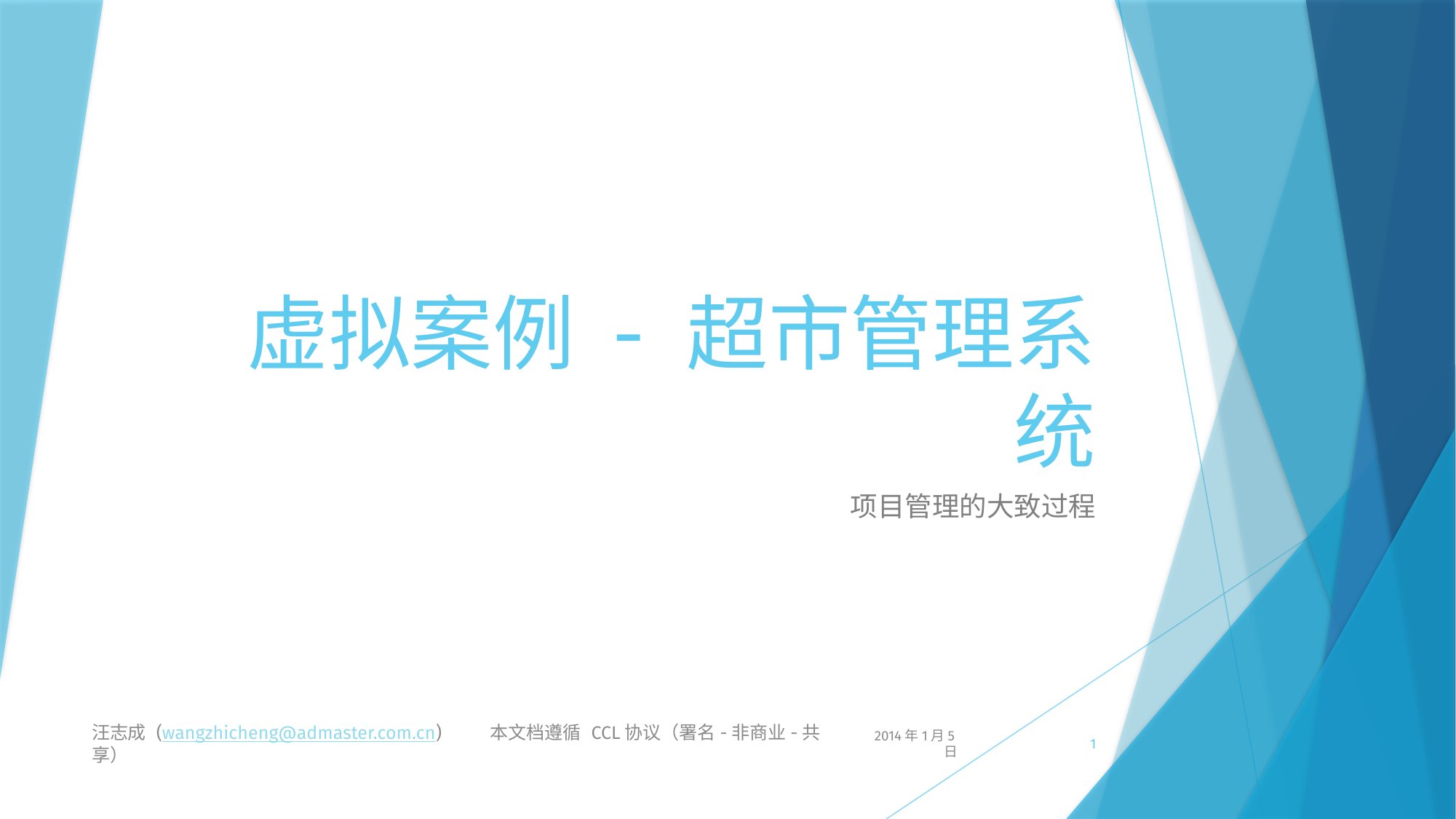

# 虚拟案例 - 超市管理系统
项目管理的大致过程
汪志成 (wangzhicheng@admaster.com.cn)         本文档遵循 CCL协议（署名-非商业-共享）
2014年1月5日
1